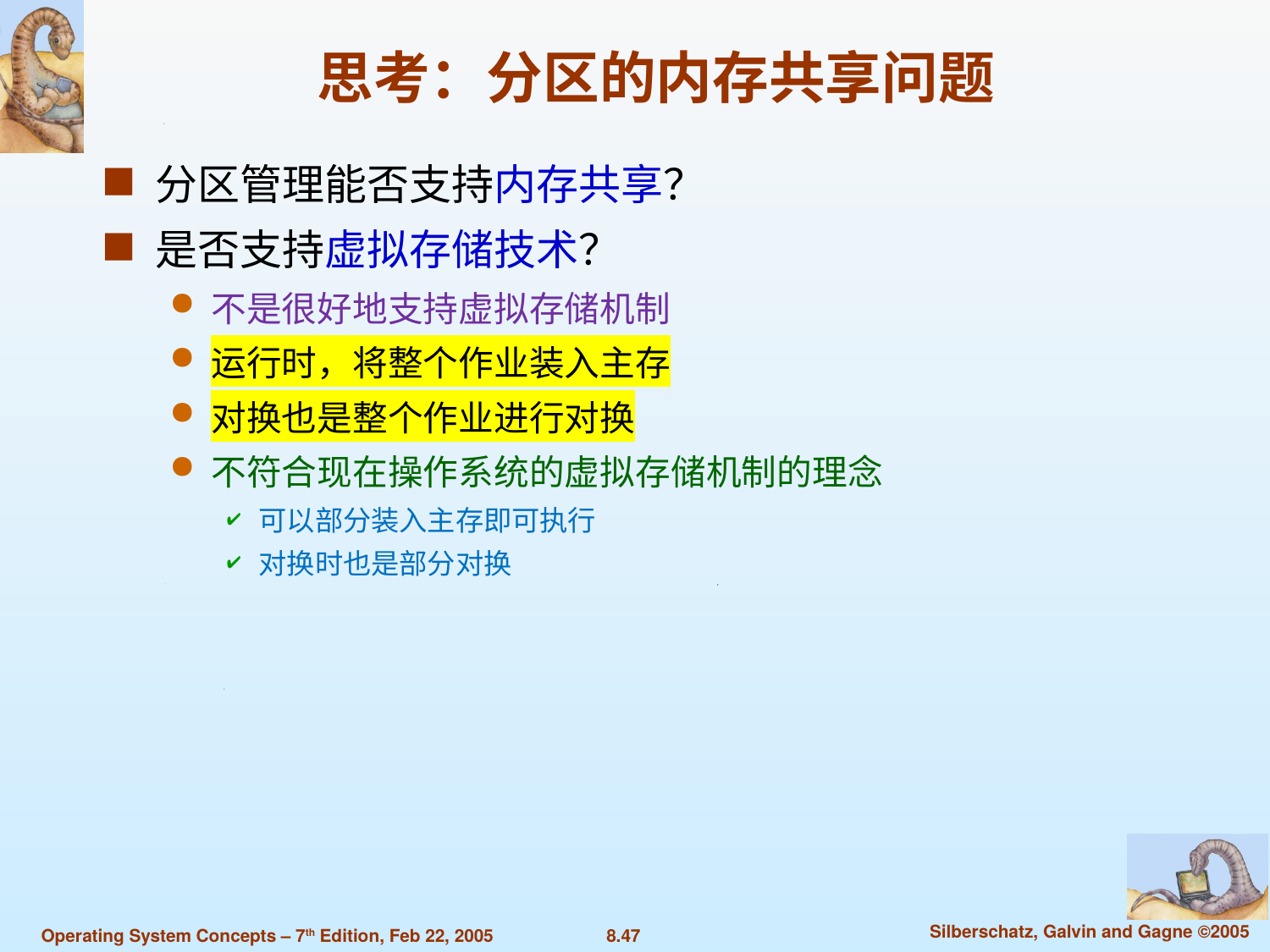

思考：分区的内存共享问题
分区管理能否支持内存共享？
是否支持虚拟存储技术？
不是很好地支持虚拟存储机制
运行时，将整个作业装入主存
对换也是整个作业进行对换
不符合现在操作系统的虚拟存储机制的理念
可以部分装入主存即可执行
对换时也是部分对换